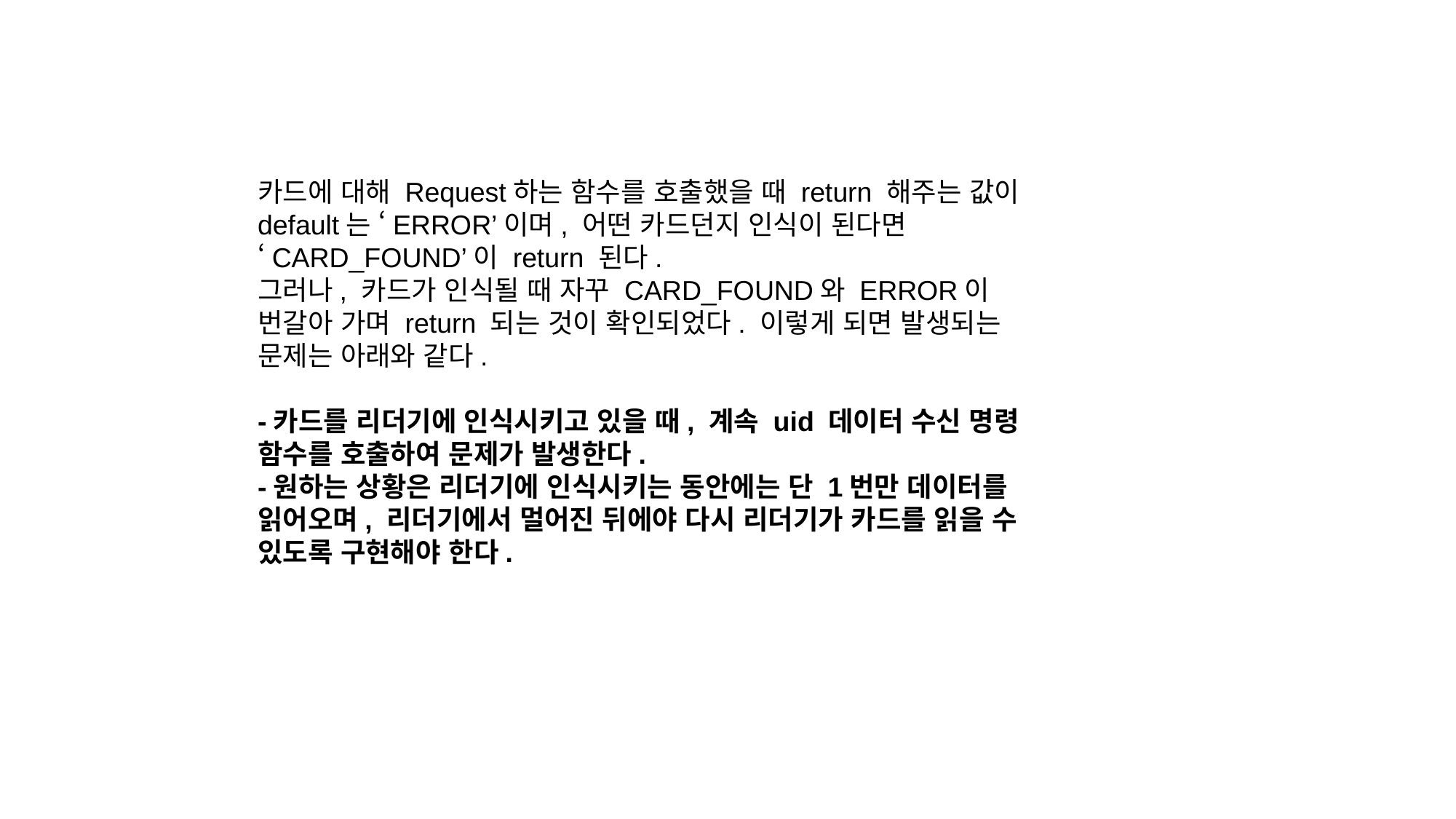

카드에 대해 Request하는 함수를 호출했을 때 return 해주는 값이  default는 ‘ERROR’이며, 어떤 카드던지 인식이 된다면 ‘CARD_FOUND’이 return 된다.
그러나, 카드가 인식될 때 자꾸 CARD_FOUND와 ERROR이 번갈아 가며 return 되는 것이 확인되었다. 이렇게 되면 발생되는 문제는 아래와 같다.

-카드를 리더기에 인식시키고 있을 때, 계속 uid 데이터 수신 명령 함수를 호출하여 문제가 발생한다.
-원하는 상황은 리더기에 인식시키는 동안에는 단 1번만 데이터를 읽어오며, 리더기에서 멀어진 뒤에야 다시 리더기가 카드를 읽을 수 있도록 구현해야 한다.